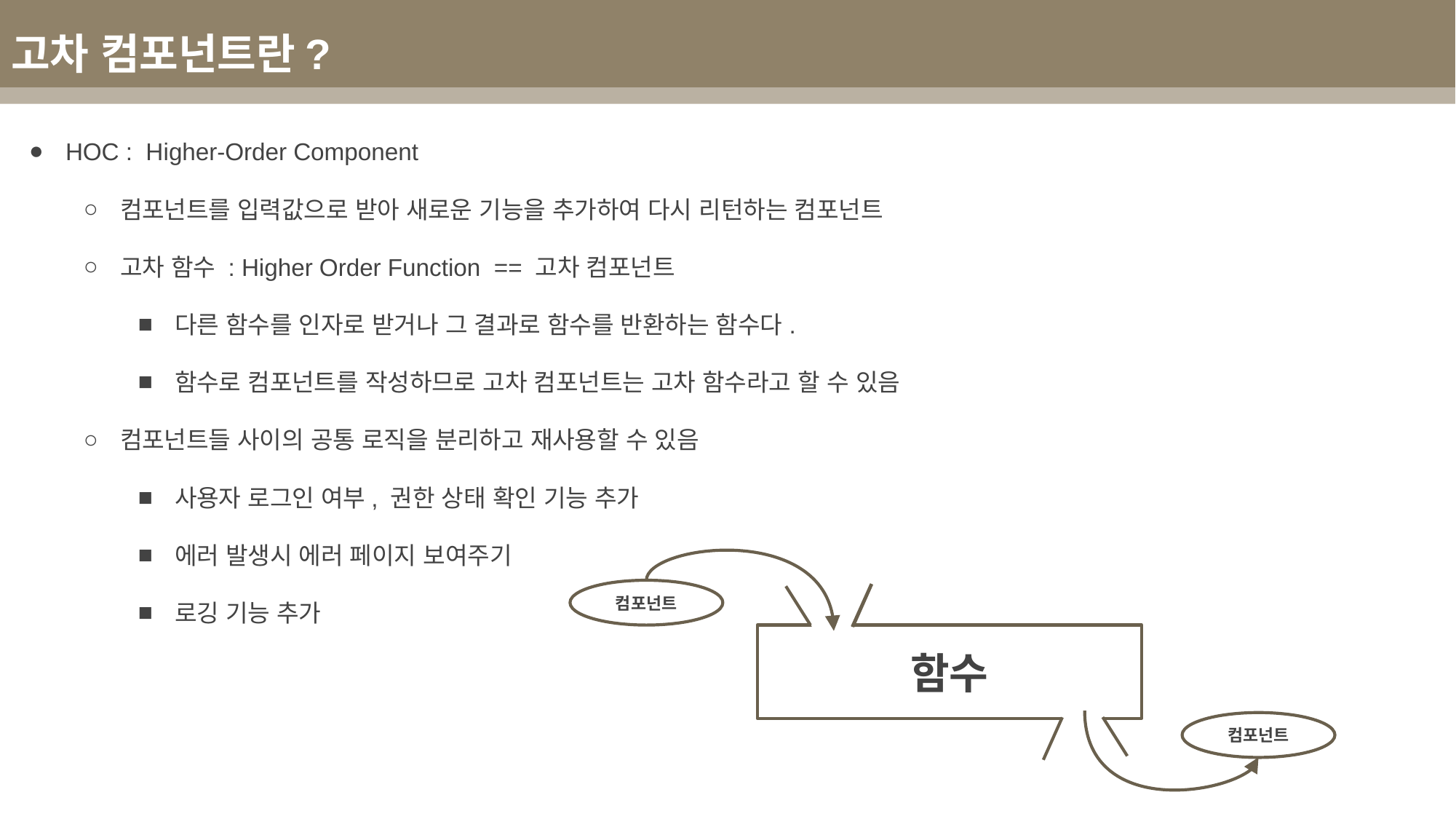

고차 컴포넌트란?
HOC :  Higher-Order Component
컴포넌트를 입력값으로 받아 새로운 기능을 추가하여 다시 리턴하는 컴포넌트
고차 함수 : Higher Order Function  == 고차 컴포넌트
다른 함수를 인자로 받거나 그 결과로 함수를 반환하는 함수다.
함수로 컴포넌트를 작성하므로 고차 컴포넌트는 고차 함수라고 할 수 있음
컴포넌트들 사이의 공통 로직을 분리하고 재사용할 수 있음
사용자 로그인 여부, 권한 상태 확인 기능 추가
에러 발생시 에러 페이지 보여주기
로깅 기능 추가

함수

컴포넌트

컴포넌트